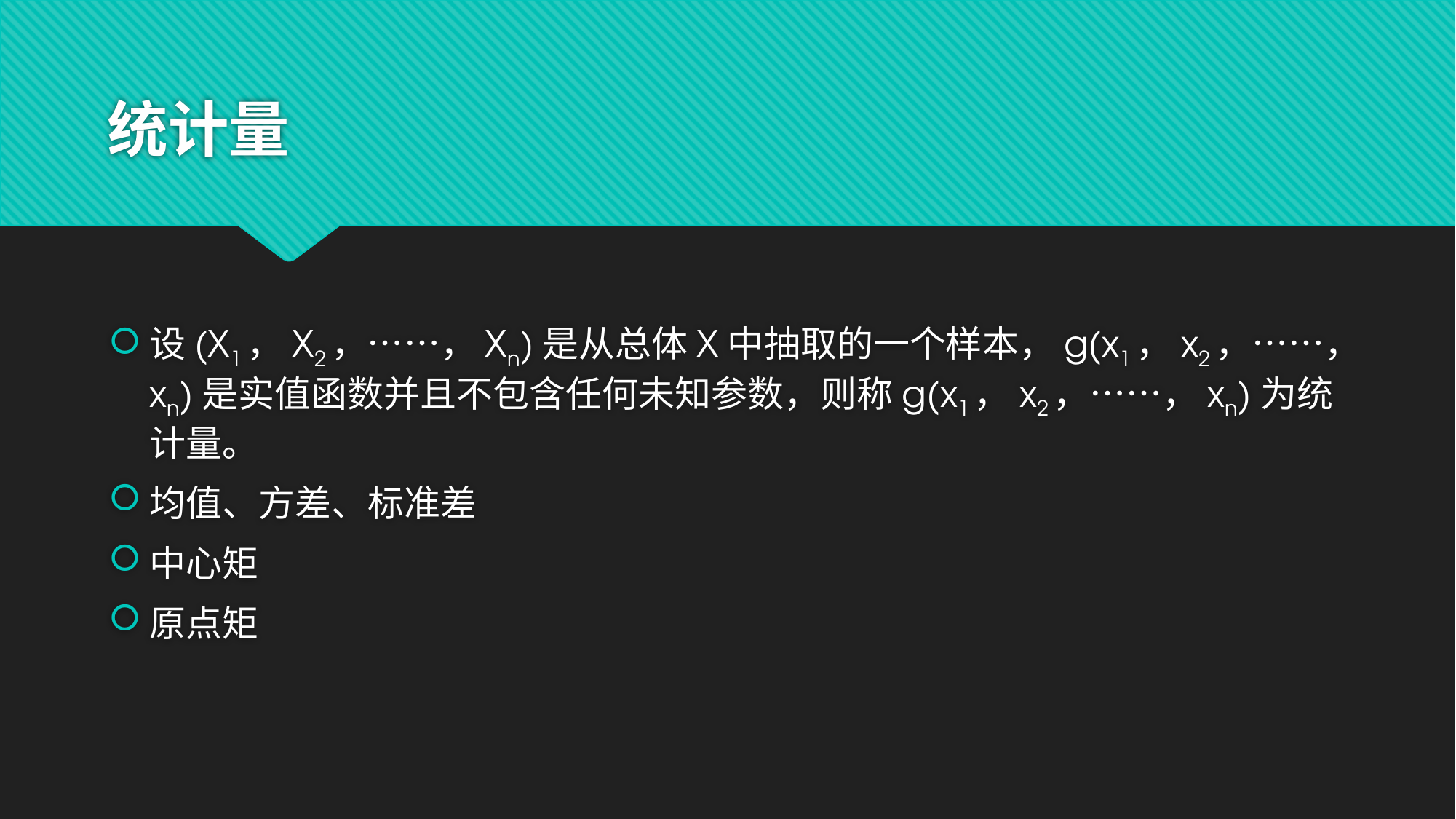

# 统计量
设(X1，X2，……，Xn)是从总体X中抽取的一个样本，g(x1，x2，……，xn)是实值函数并且不包含任何未知参数，则称g(x1，x2，……，xn)为统计量。
均值、方差、标准差
中心矩
原点矩